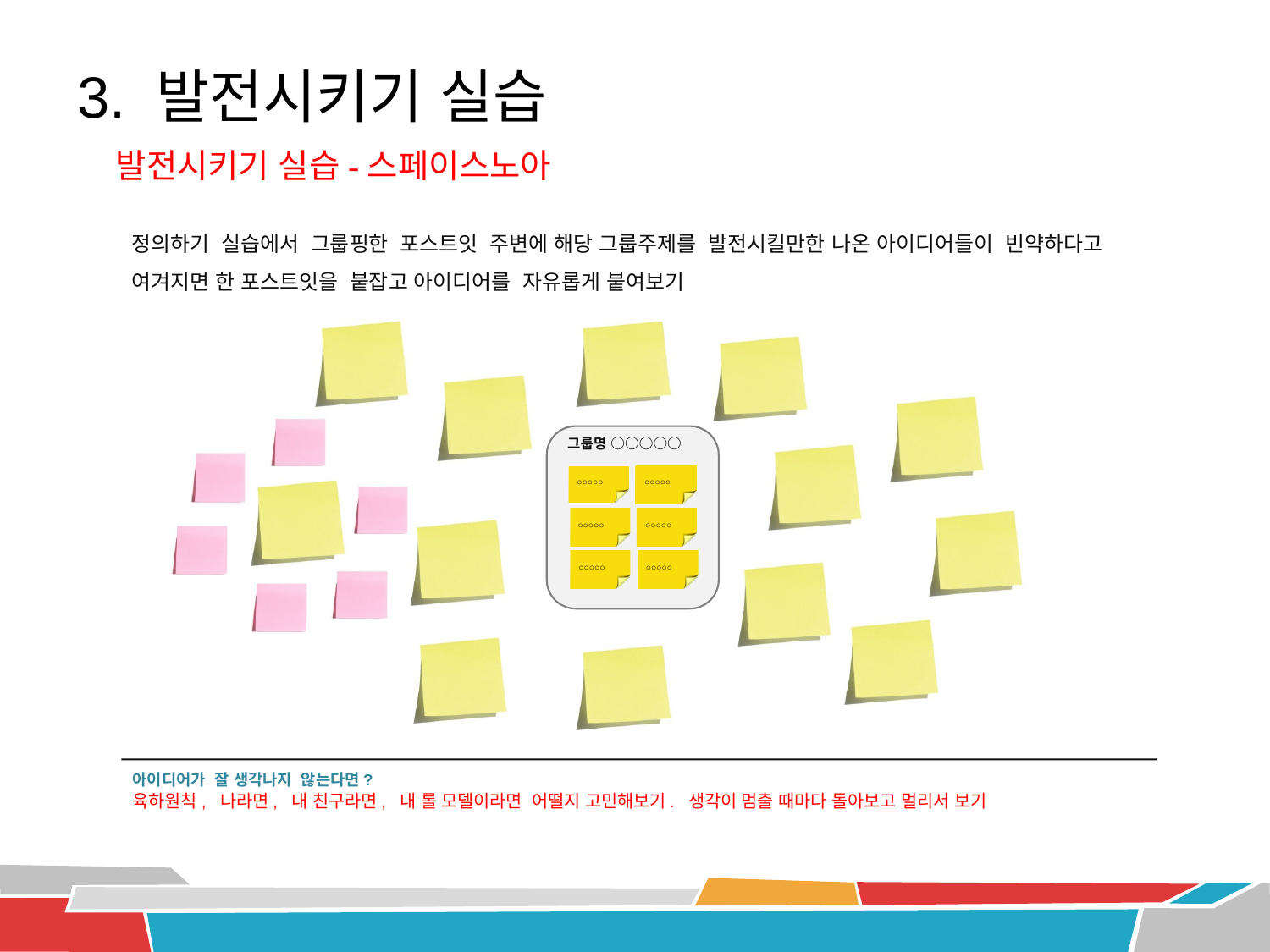

3. 발전시키기 실습
발전시키기 실습-스페이스노아
정의하기  실습에서  그룹핑한  포스트잇  주변에 해당 그룹주제를  발전시킬만한 나온 아이디어들이  빈약하다고  여겨지면 한 포스트잇을  붙잡고 아이디어를  자유롭게 붙여보기

그룹명 ○○○○○

○○○○○
○○○○○

○○○○○
○○○○○

○○○○○
○○○○○

아이디어가  잘 생각나지  않는다면?
육하원칙,  나라면,  내 친구라면,  내 롤 모델이라면  어떨지 고민해보기.  생각이 멈출 때마다 돌아보고 멀리서 보기